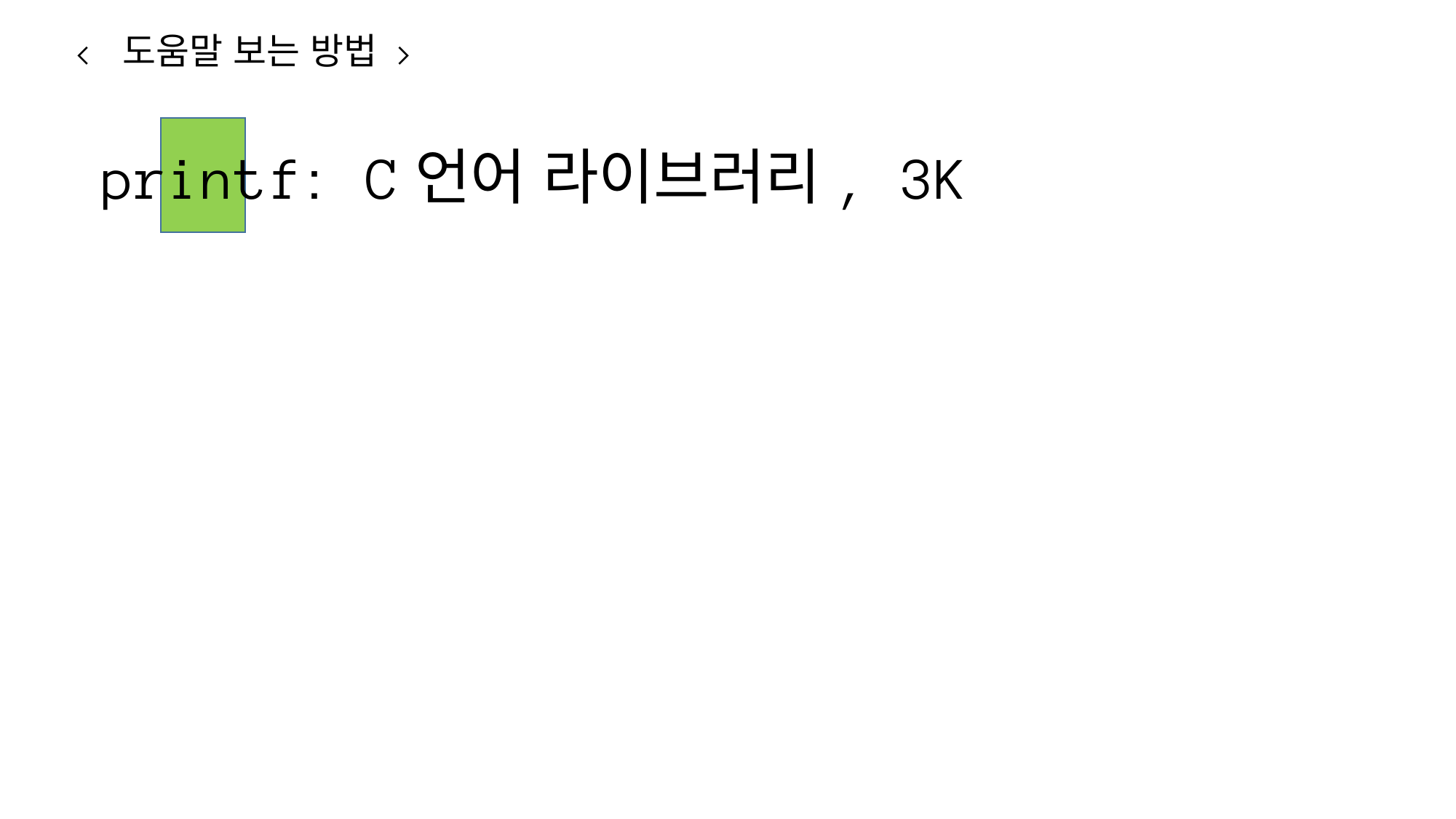

< 도움말 보는 방법 >

printf: C언어 라이브러리, 3K